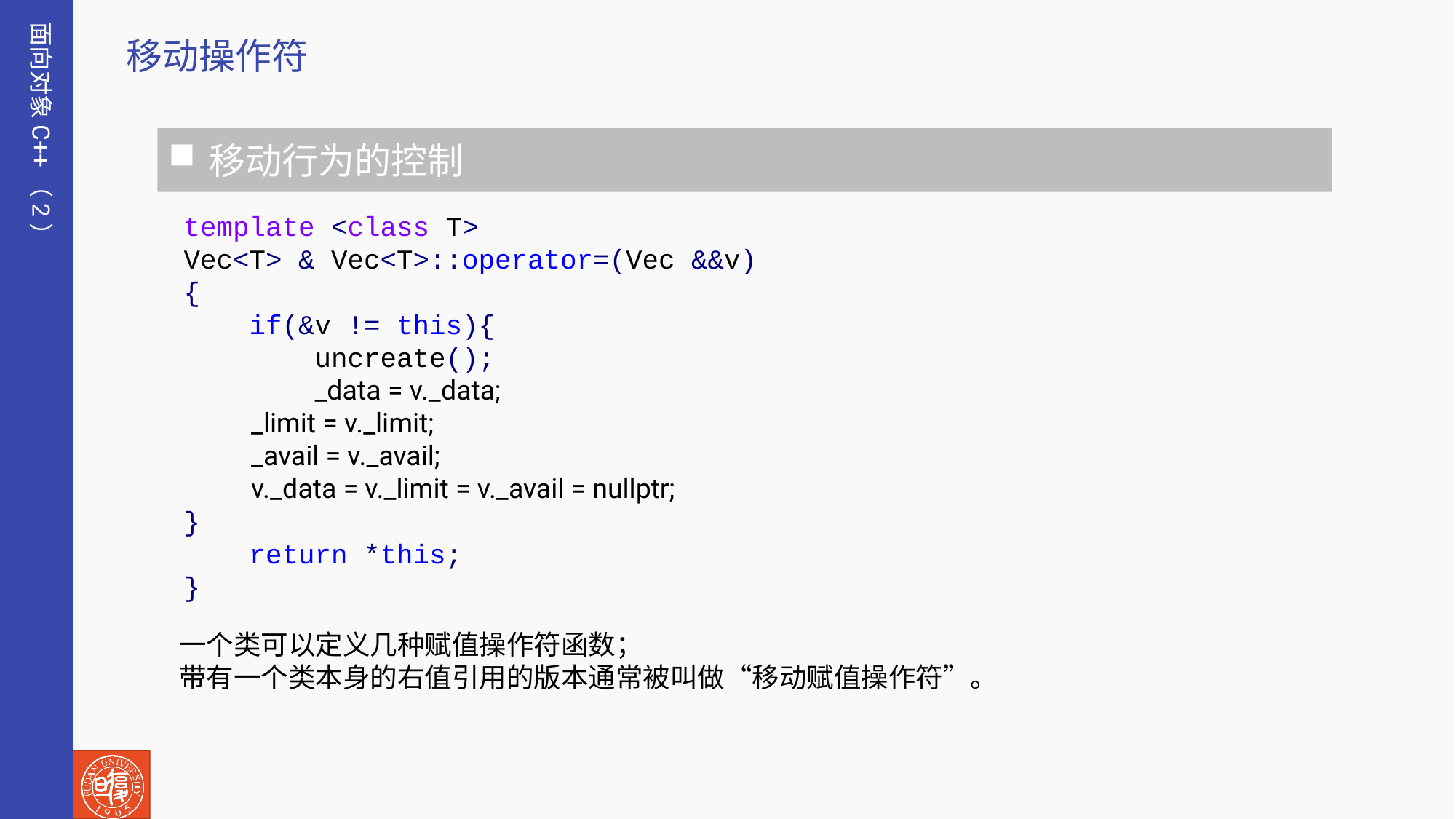

面向对象C++（2）
移动操作符
移动行为的控制
template <class T>
Vec<T> & Vec<T>::operator=(Vec &&v)
{
    if(&v != this){
        uncreate();
        _data = v._data;
          _limit = v._limit;
          _avail = v._avail;
          v._data = v._limit = v._avail = nullptr;
}
    return *this;
}
一个类可以定义几种赋值操作符函数；
带有一个类本身的右值引用的版本通常被叫做“移动赋值操作符”。